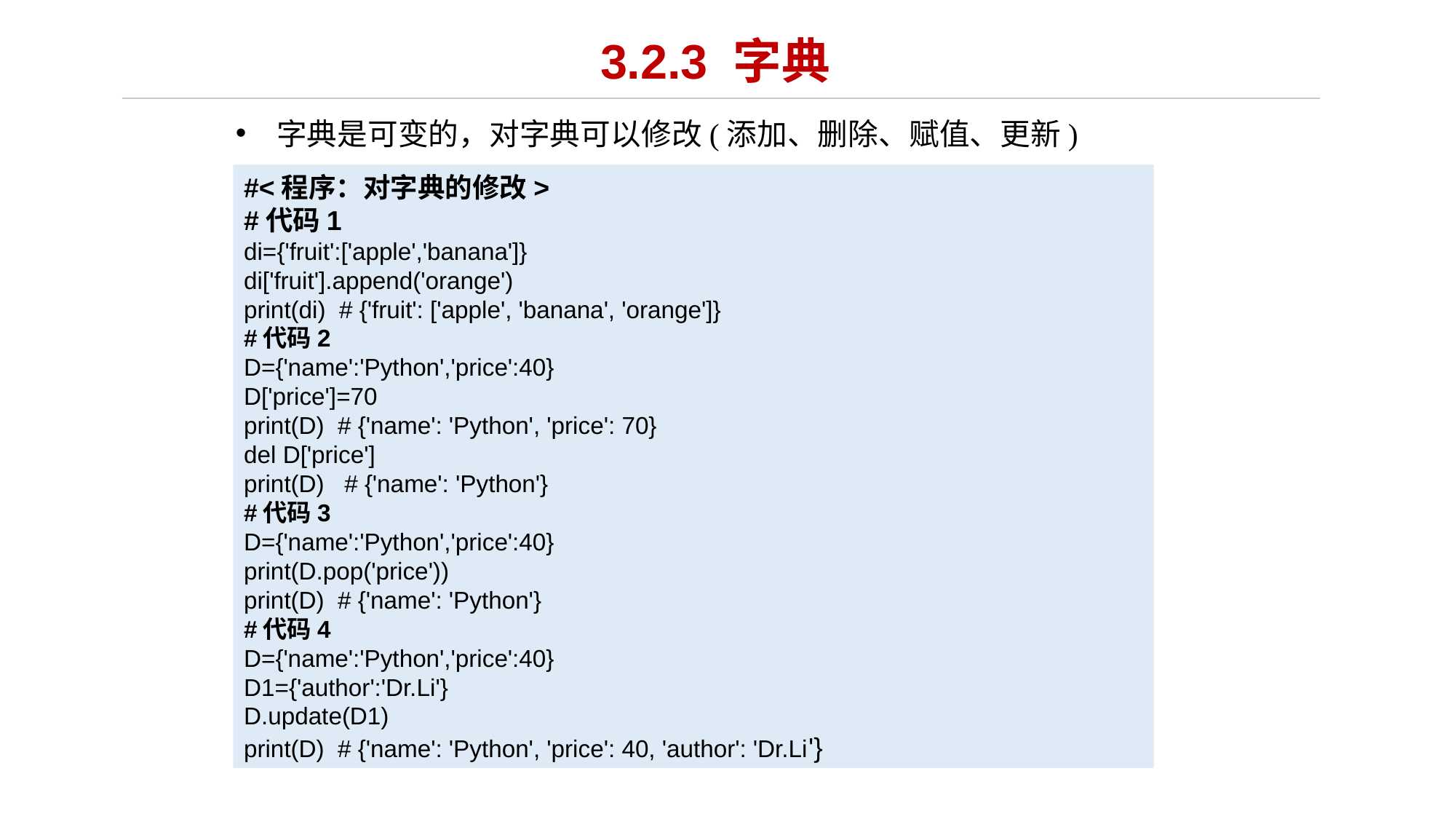

# 3.2.3 字典
字典是可变的，对字典可以修改(添加、删除、赋值、更新)
#<程序：对字典的修改>
#代码1
di={'fruit':['apple','banana']}
di['fruit'].append('orange')
print(di)  # {'fruit': ['apple', 'banana', 'orange']}
#代码2
D={'name':'Python','price':40}
D['price']=70
print(D)  # {'name': 'Python', 'price': 70}
del D['price']
print(D)   # {'name': 'Python'}
#代码3
D={'name':'Python','price':40}
print(D.pop('price'))
print(D)  # {'name': 'Python'}
#代码4
D={'name':'Python','price':40}
D1={'author':'Dr.Li'}
D.update(D1)
print(D)  # {'name': 'Python', 'price': 40, 'author': 'Dr.Li'}